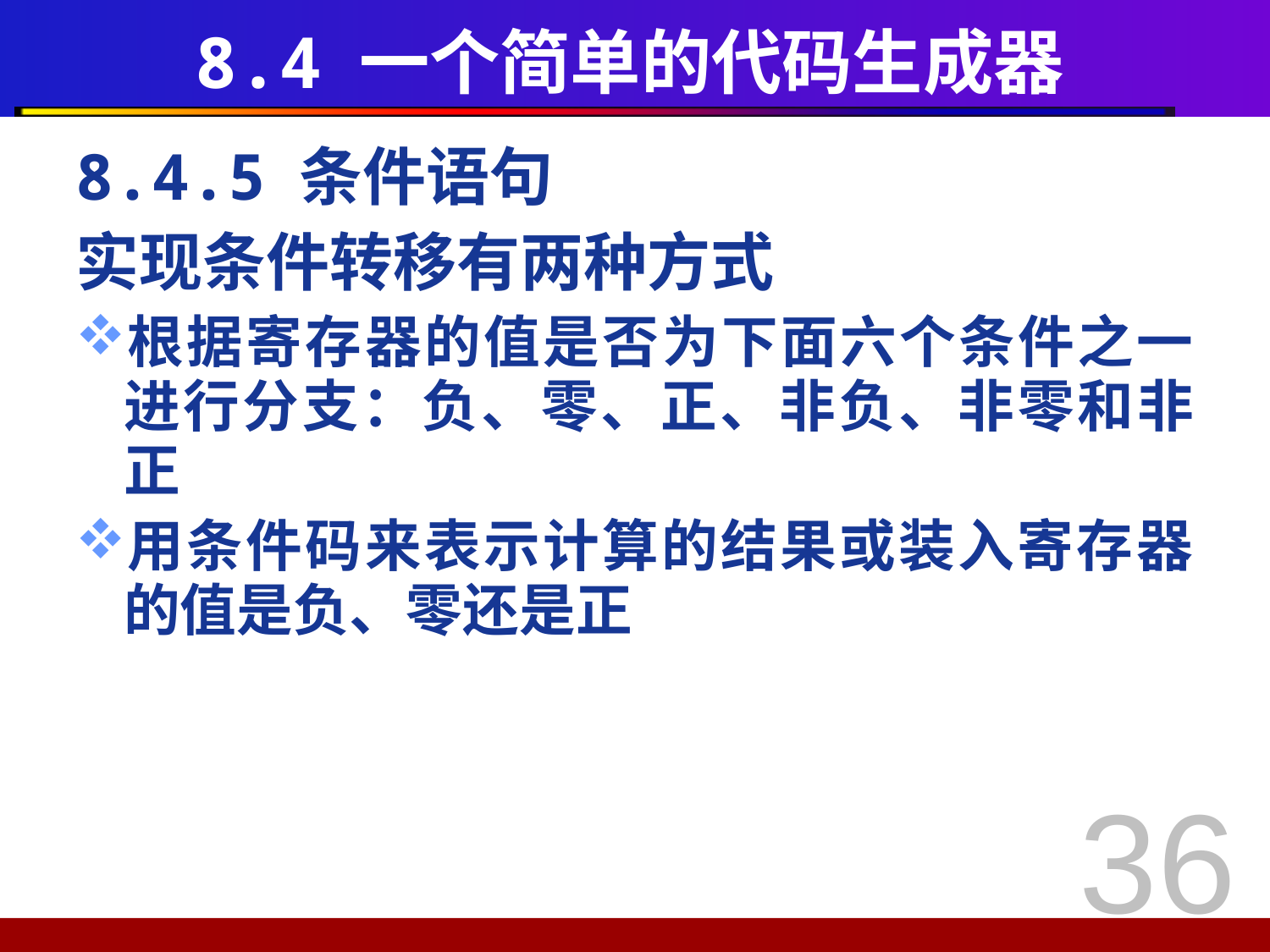

# 8.4 一个简单的代码生成器
8.4.5 条件语句
实现条件转移有两种方式
根据寄存器的值是否为下面六个条件之一进行分支：负、零、正、非负、非零和非正
用条件码来表示计算的结果或装入寄存器的值是负、零还是正
36